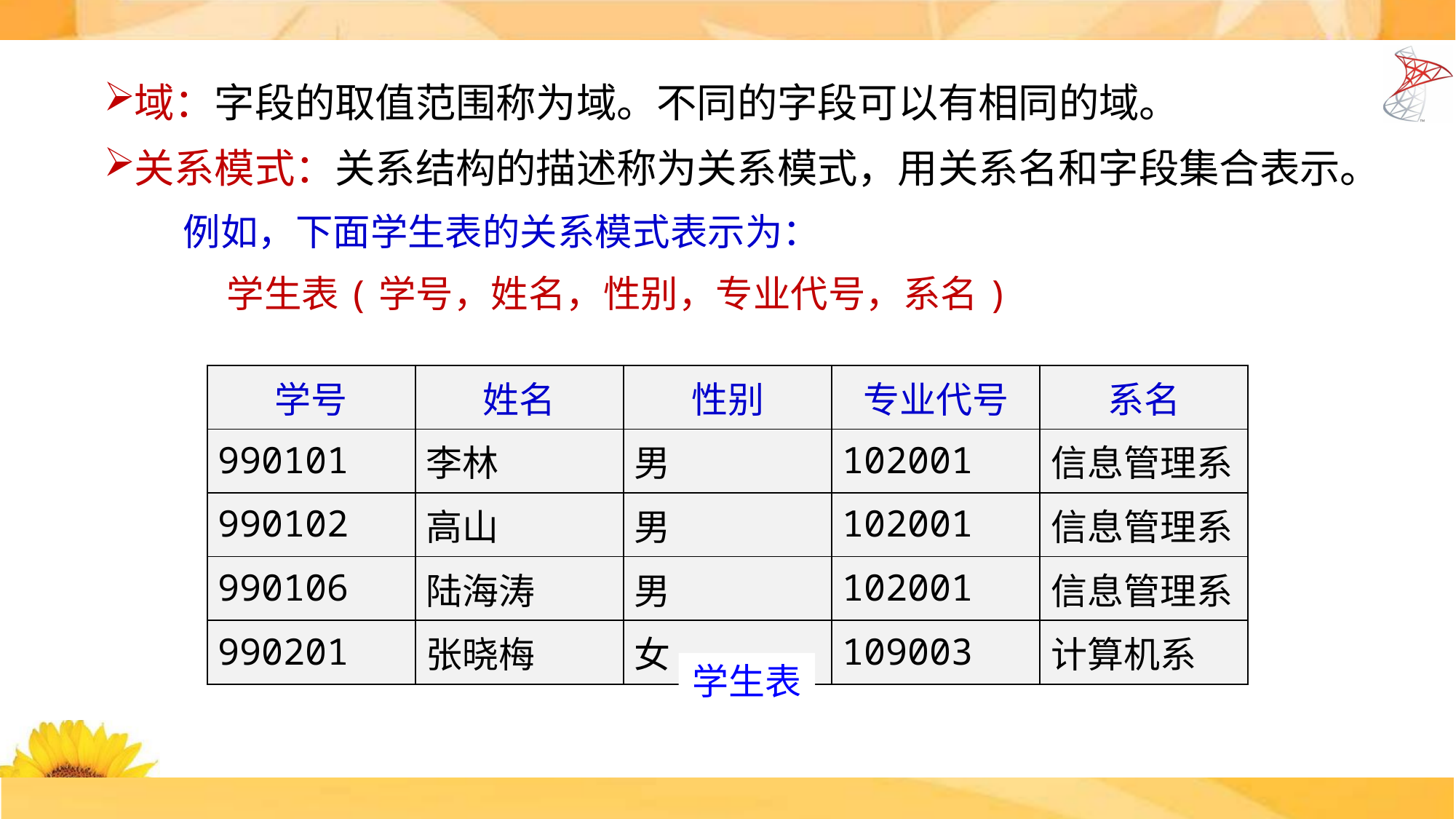

域：字段的取值范围称为域。不同的字段可以有相同的域。
关系模式：关系结构的描述称为关系模式，用关系名和字段集合表示。
  例如，下面学生表的关系模式表示为：
       学生表(学号，姓名，性别，专业代号，系名)

| 学号 | 姓名 | 性别 | 专业代号 | 系名 |
| --- | --- | --- | --- | --- |
| 990101 | 李林 | 男 | 102001 | 信息管理系 |
| 990102 | 高山 | 男 | 102001 | 信息管理系 |
| 990106 | 陆海涛 | 男 | 102001 | 信息管理系 |
| 990201 | 张晓梅 | 女 | 109003 | 计算机系 |
学生表